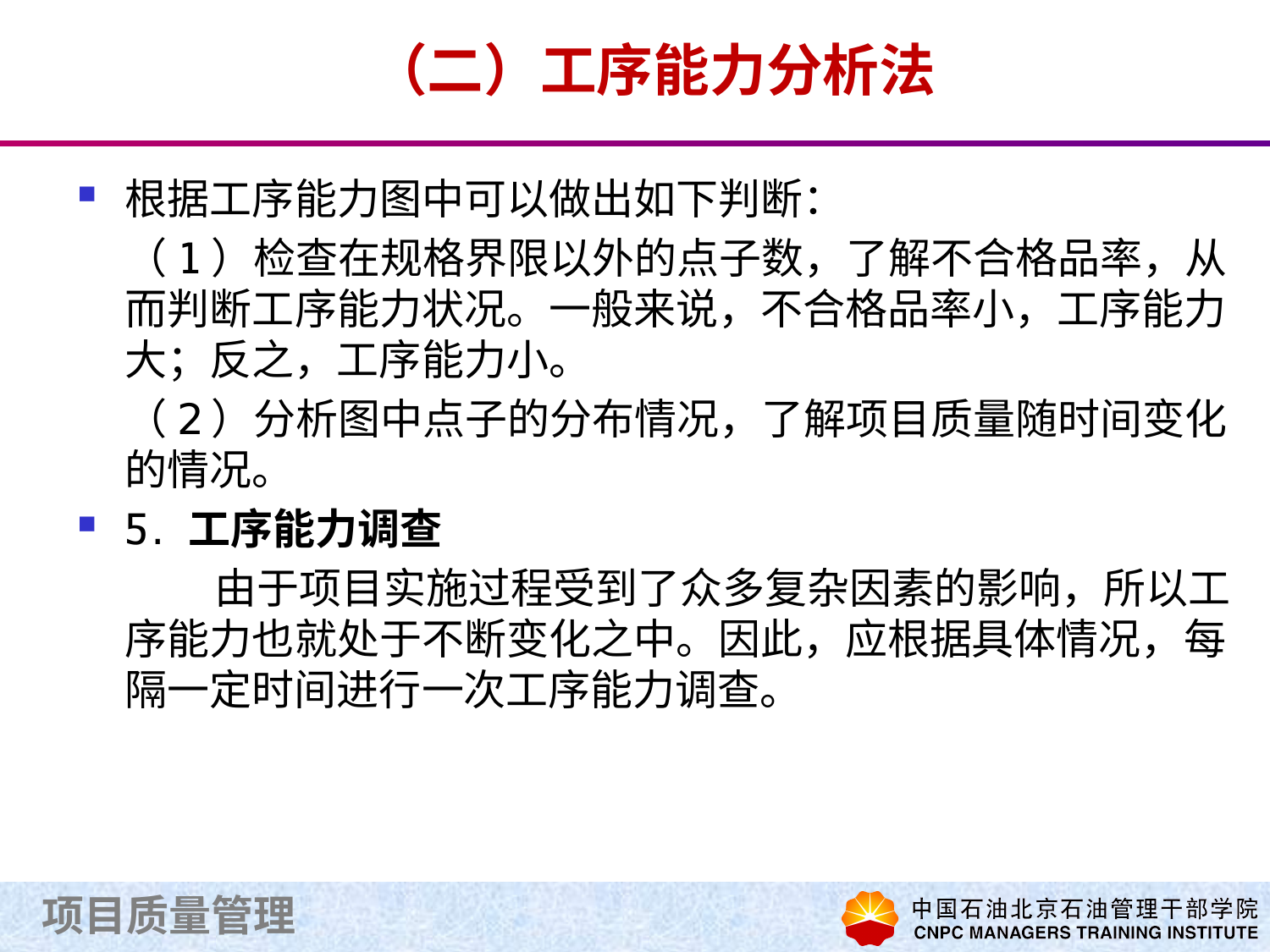

# （二）工序能力分析法
根据工序能力图中可以做出如下判断：
	（1）检查在规格界限以外的点子数，了解不合格品率，从而判断工序能力状况。一般来说，不合格品率小，工序能力大；反之，工序能力小。
	（2）分析图中点子的分布情况，了解项目质量随时间变化的情况。
5. 工序能力调查
由于项目实施过程受到了众多复杂因素的影响，所以工序能力也就处于不断变化之中。因此，应根据具体情况，每隔一定时间进行一次工序能力调查。